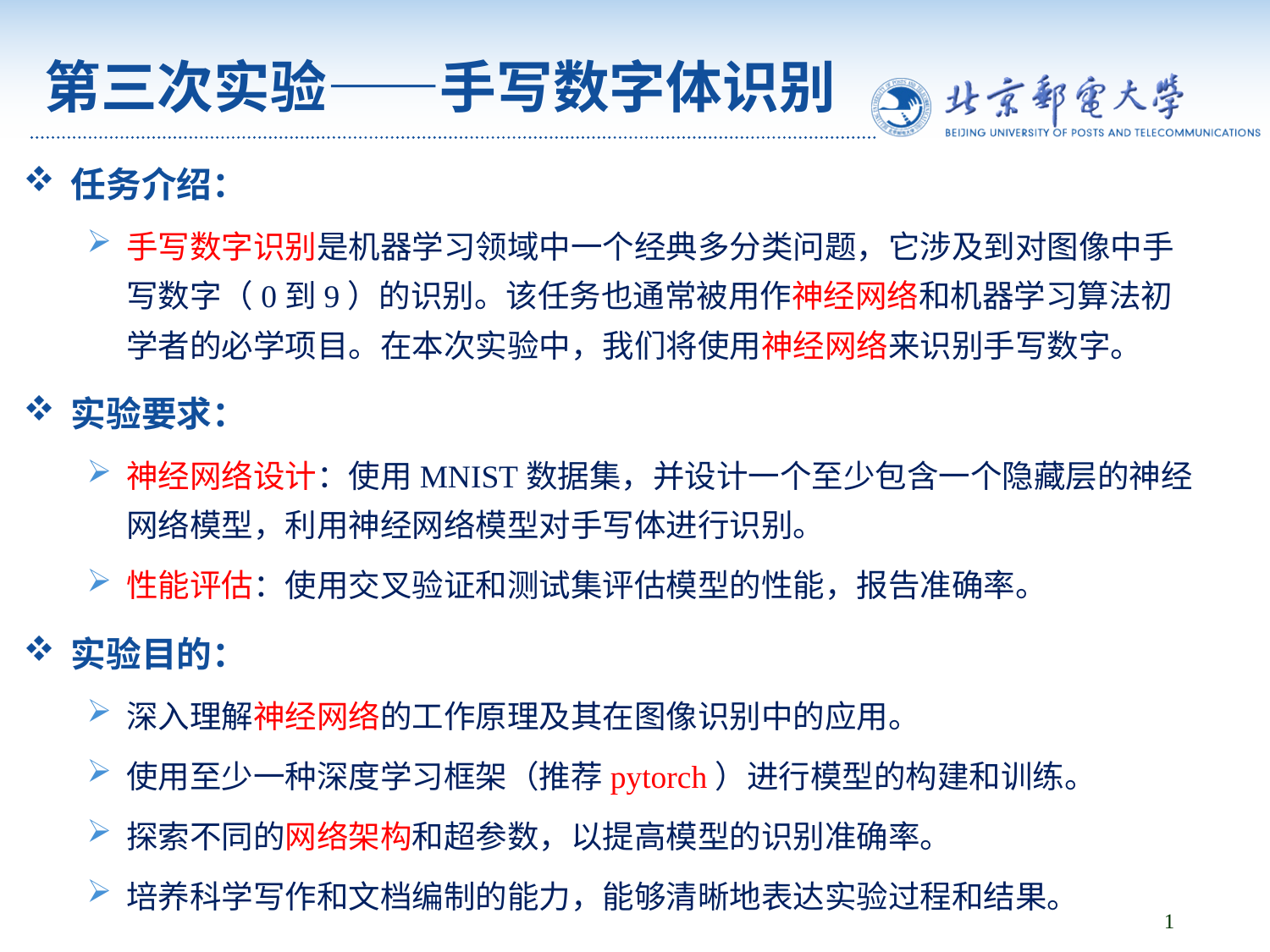

# 第三次实验——手写数字体识别
任务介绍：
手写数字识别是机器学习领域中一个经典多分类问题，它涉及到对图像中手写数字（0到9）的识别。该任务也通常被用作神经网络和机器学习算法初学者的必学项目。在本次实验中，我们将使用神经网络来识别手写数字。
实验要求：
神经网络设计：使用MNIST数据集，并设计一个至少包含一个隐藏层的神经网络模型，利用神经网络模型对手写体进行识别。
性能评估：使用交叉验证和测试集评估模型的性能，报告准确率。
实验目的：
深入理解神经网络的工作原理及其在图像识别中的应用。
使用至少一种深度学习框架（推荐pytorch）进行模型的构建和训练。
探索不同的网络架构和超参数，以提高模型的识别准确率。
培养科学写作和文档编制的能力，能够清晰地表达实验过程和结果。
1